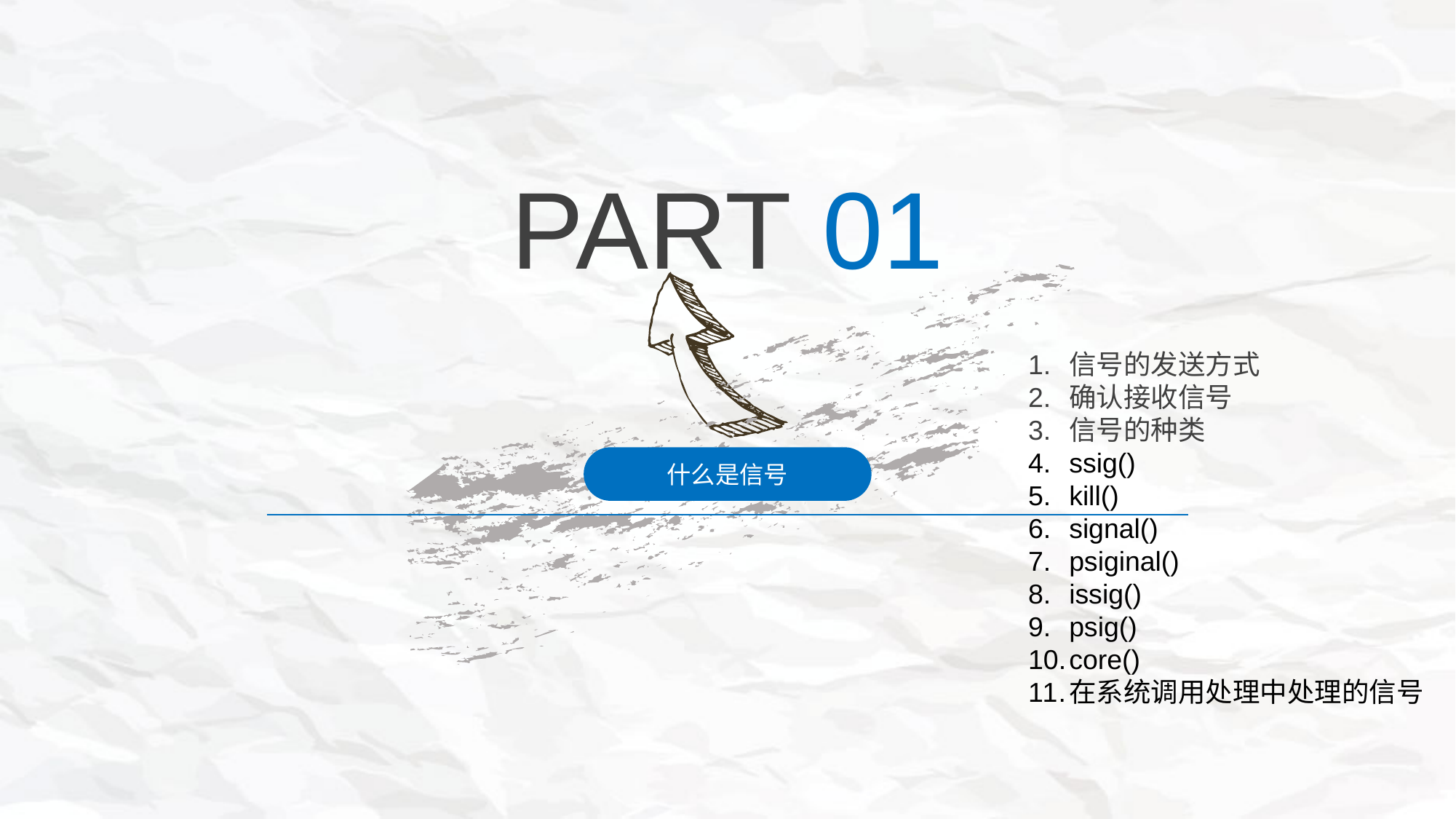

PART 01

信号的发送方式
确认接收信号
信号的种类
ssig()
kill()
signal()
psiginal()
issig()
psig()
core()
在系统调用处理中处理的信号

什么是信号